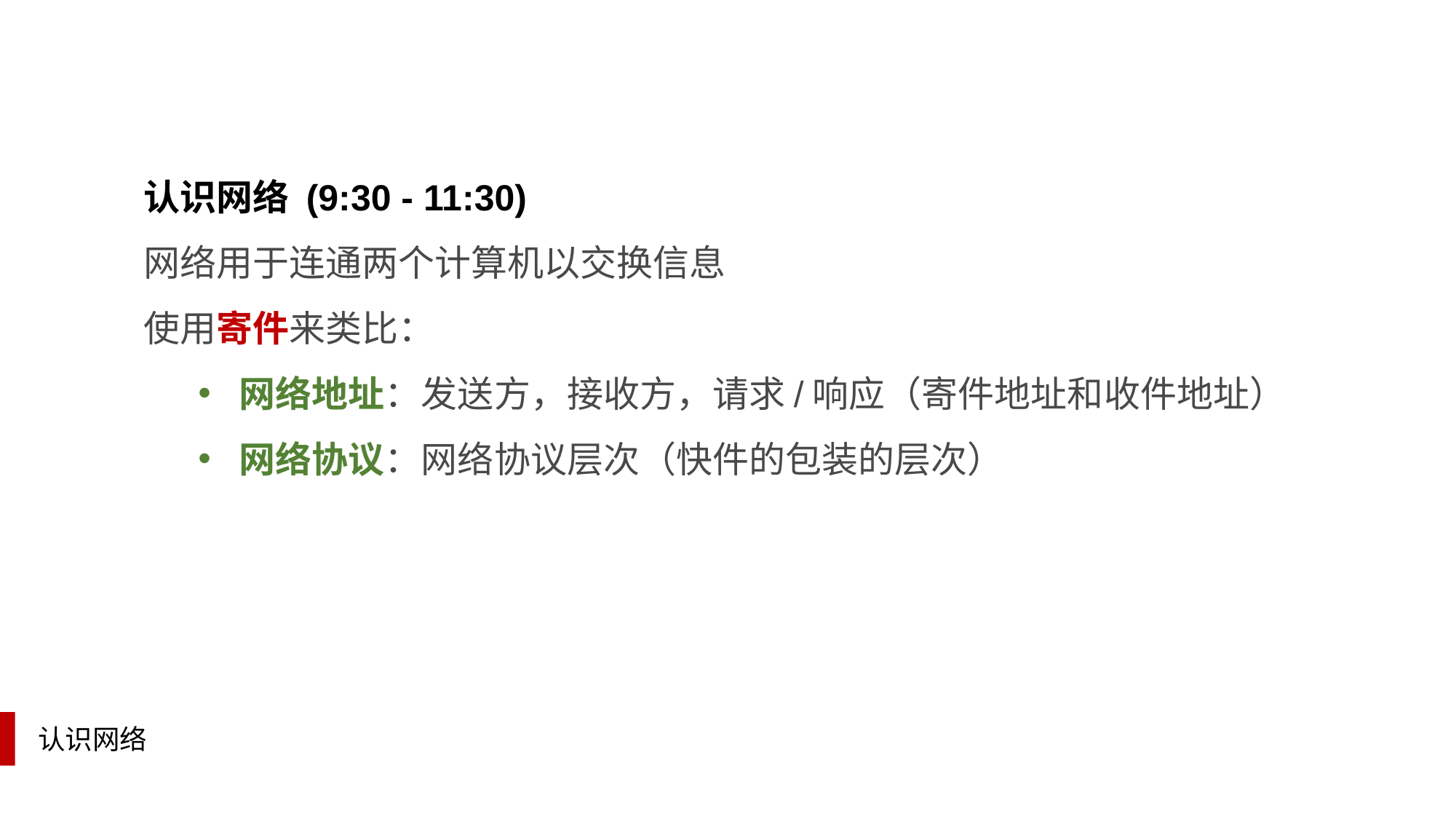

认识网络 (9:30 - 11:30)
网络用于连通两个计算机以交换信息
使用寄件来类比：
网络地址：发送方，接收方，请求/响应（寄件地址和收件地址）
网络协议：网络协议层次（快件的包装的层次）

认识网络